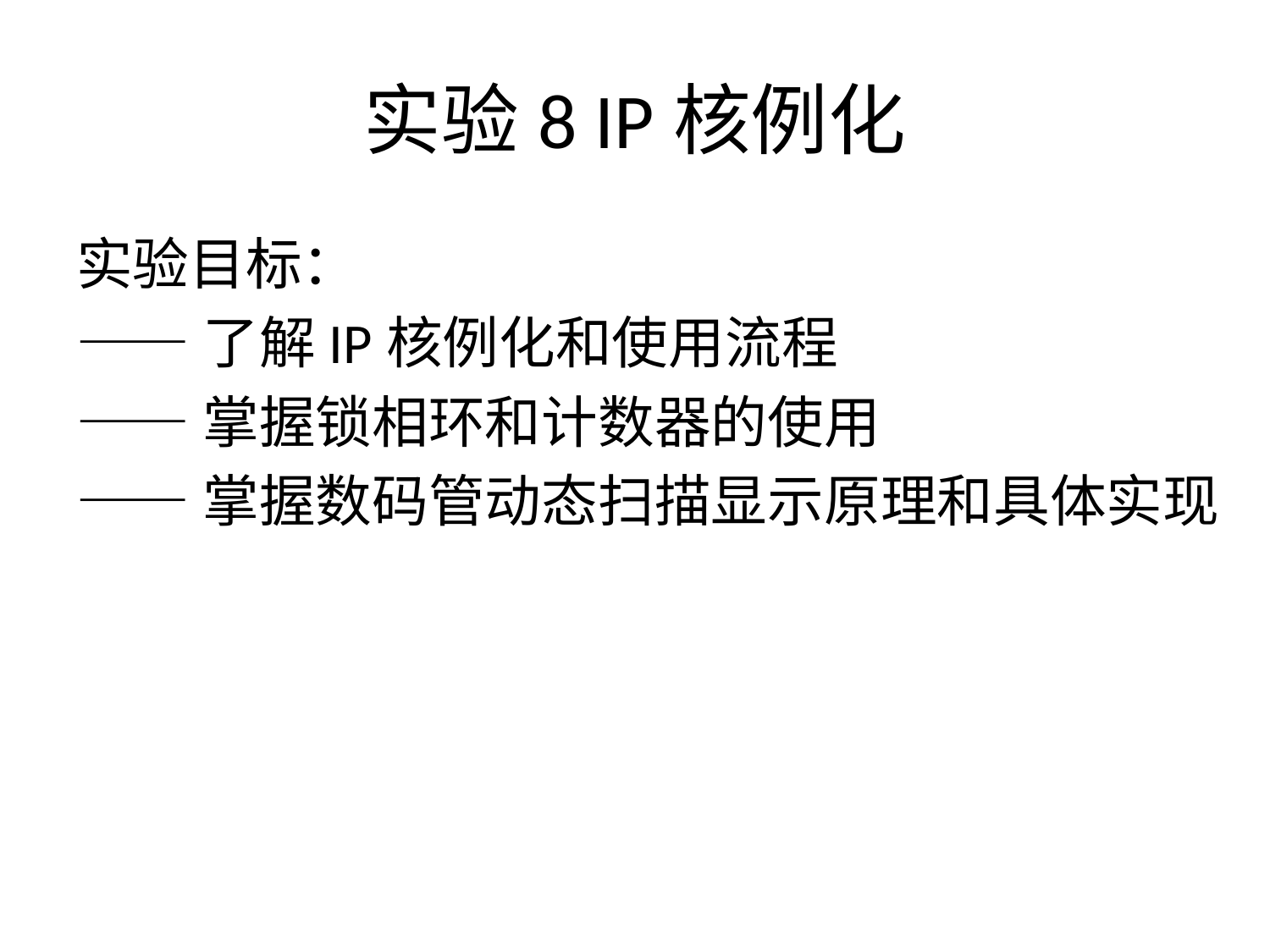

# 实验8 IP核例化
实验目标：
——了解IP核例化和使用流程
——掌握锁相环和计数器的使用
——掌握数码管动态扫描显示原理和具体实现